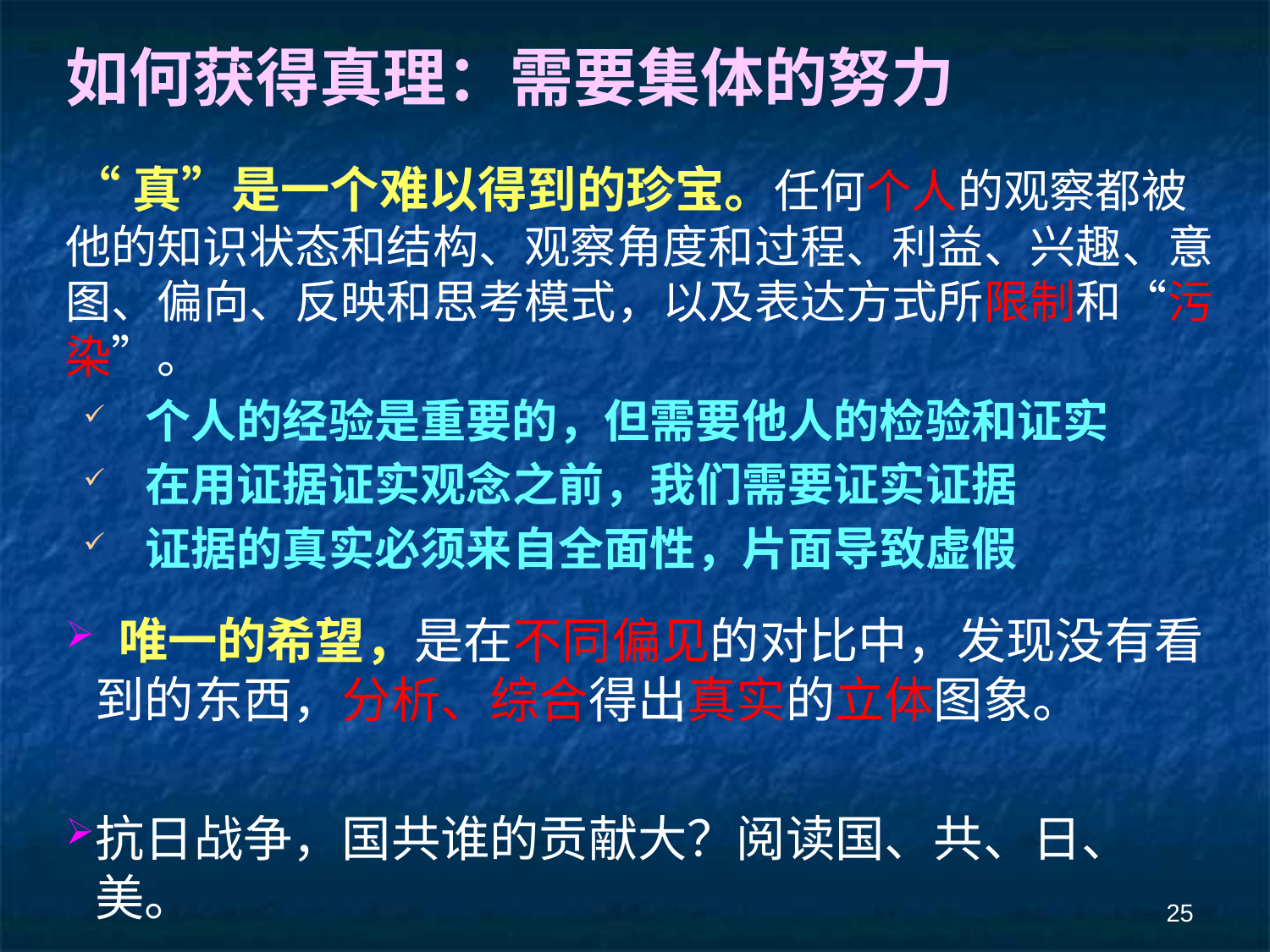

如何获得真理：需要集体的努力

 “真”是一个难以得到的珍宝。任何个人的观察都被他的知识状态和结构、观察角度和过程、利益、兴趣、意图、偏向、反映和思考模式，以及表达方式所限制和“污染”。
  个人的经验是重要的，但需要他人的检验和证实
  在用证据证实观念之前，我们需要证实证据
  证据的真实必须来自全面性，片面导致虚假

 唯一的希望，是在不同偏见的对比中，发现没有看到的东西，分析、综合得出真实的立体图象。

抗日战争，国共谁的贡献大？阅读国、共、日、美。

25